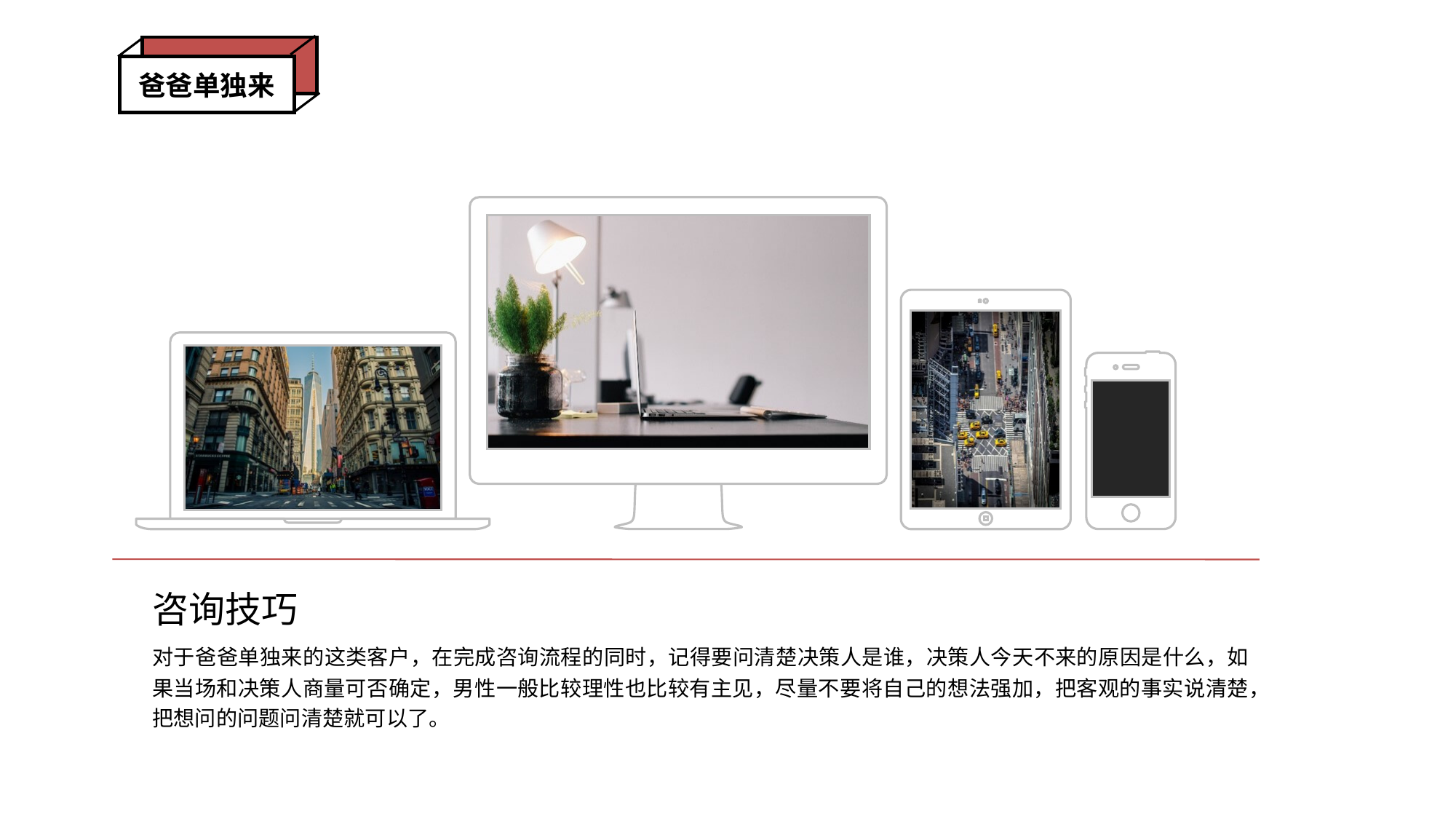

爸爸单独来

咨询技巧
对于爸爸单独来的这类客户，在完成咨询流程的同时，记得要问清楚决策人是谁，决策人今天不来的原因是什么，如果当场和决策人商量可否确定，男性一般比较理性也比较有主见，尽量不要将自己的想法强加，把客观的事实说清楚，把想问的问题问清楚就可以了。